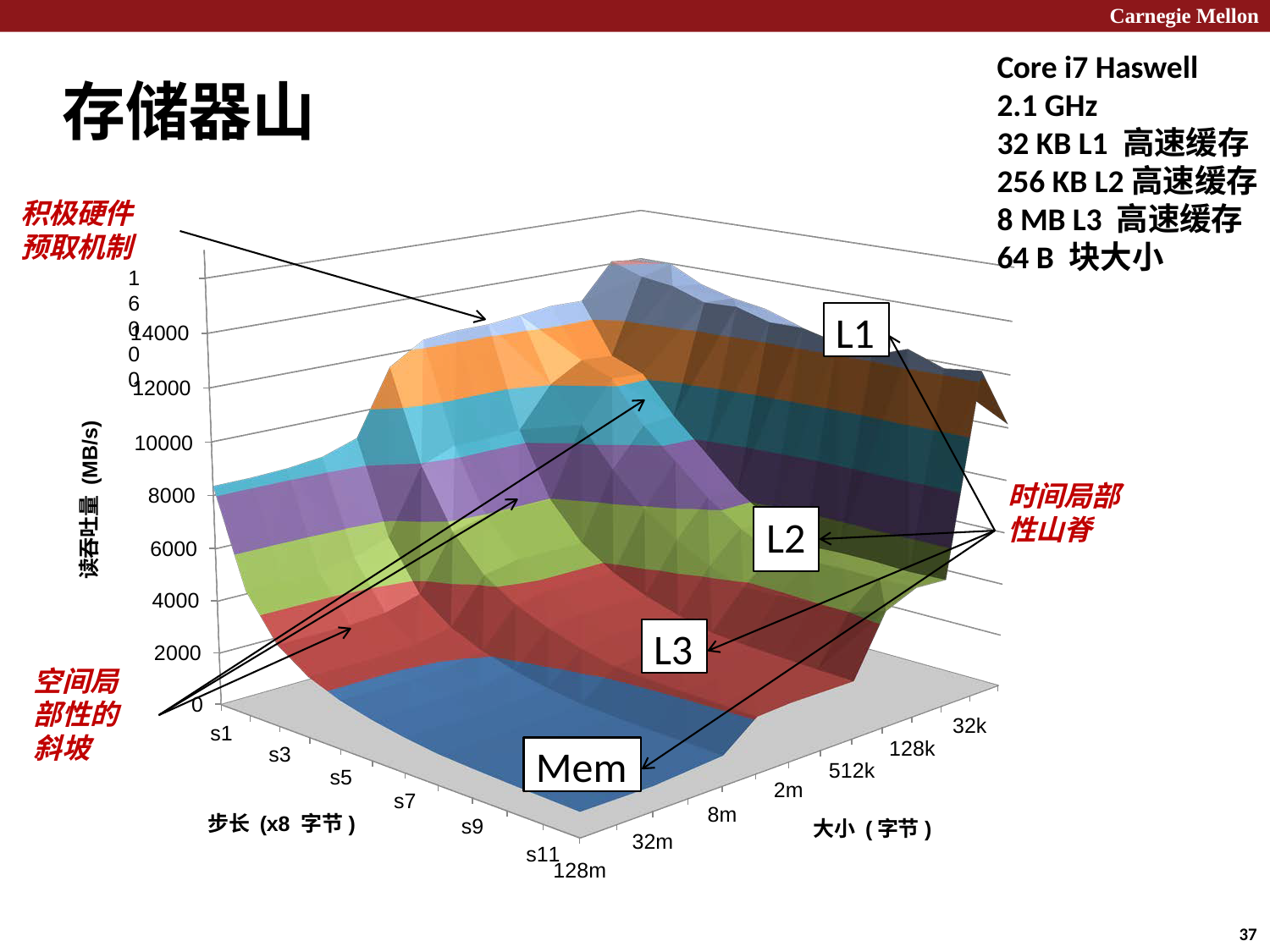

Carnegie Mellon
Core i7 Haswell
2.1 GHz
32 KB L1 高速缓存
256 KB L2高速缓存
8 MB L3 高速缓存  64 B 块大小
存储器山
积极硬件预取机制
16000

L1

14000

读吞吐量 (MB/s)
12000

10000

时间局部性山脊
8000

L2

6000

4000

L3

2000

空间局部性的斜坡

0

32k

s1

128k

Mem

s3

512k

s5

2m

s7

8m
步长 (x8 字节)

s9
大小 (字节)

32m

s11
128m
37